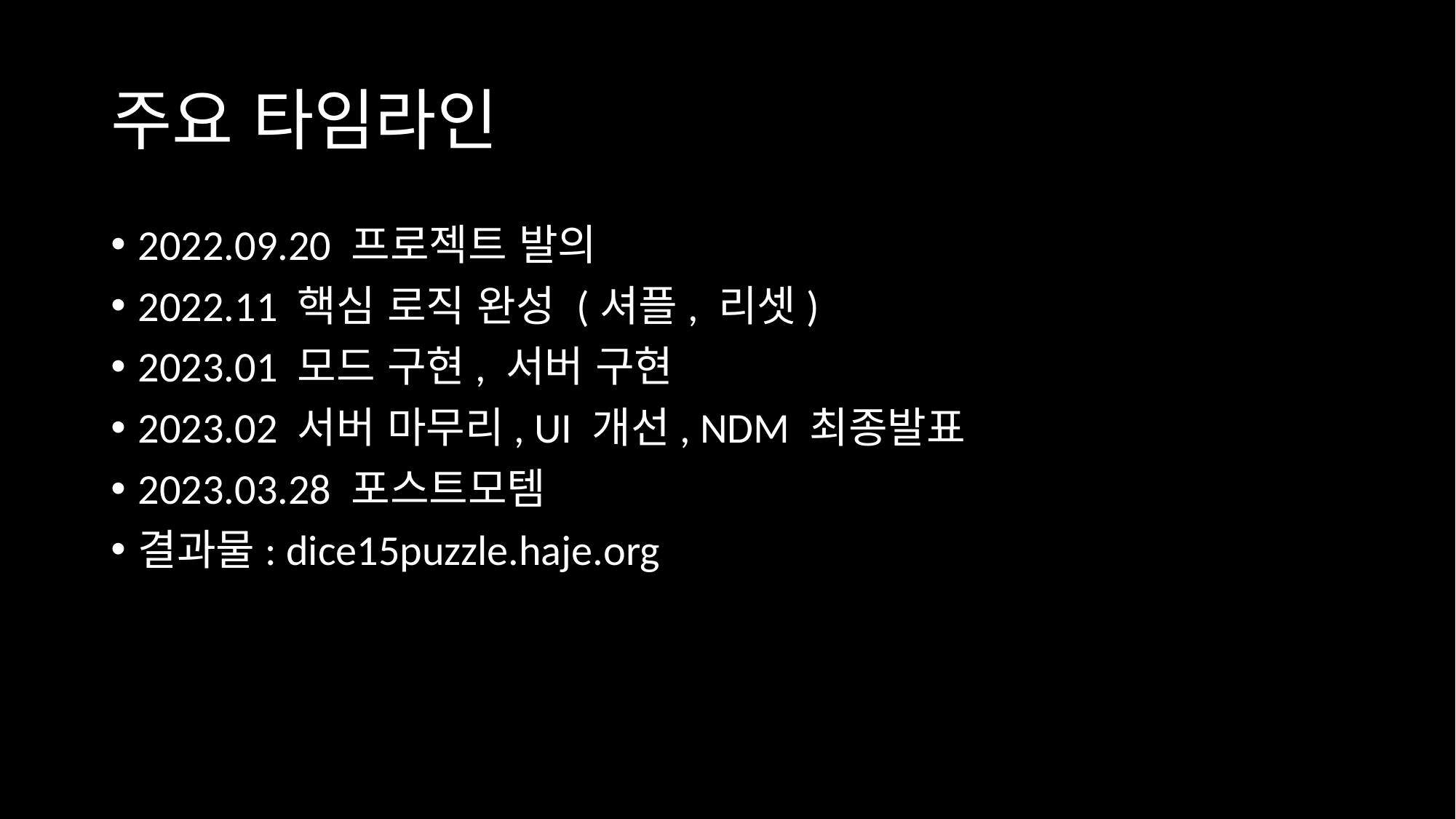

# 주요 타임라인
2022.09.20 프로젝트 발의
2022.11 핵심 로직 완성 (셔플, 리셋)
2023.01 모드 구현, 서버 구현
2023.02 서버 마무리, UI 개선, NDM 최종발표
2023.03.28 포스트모템
결과물: dice15puzzle.haje.org